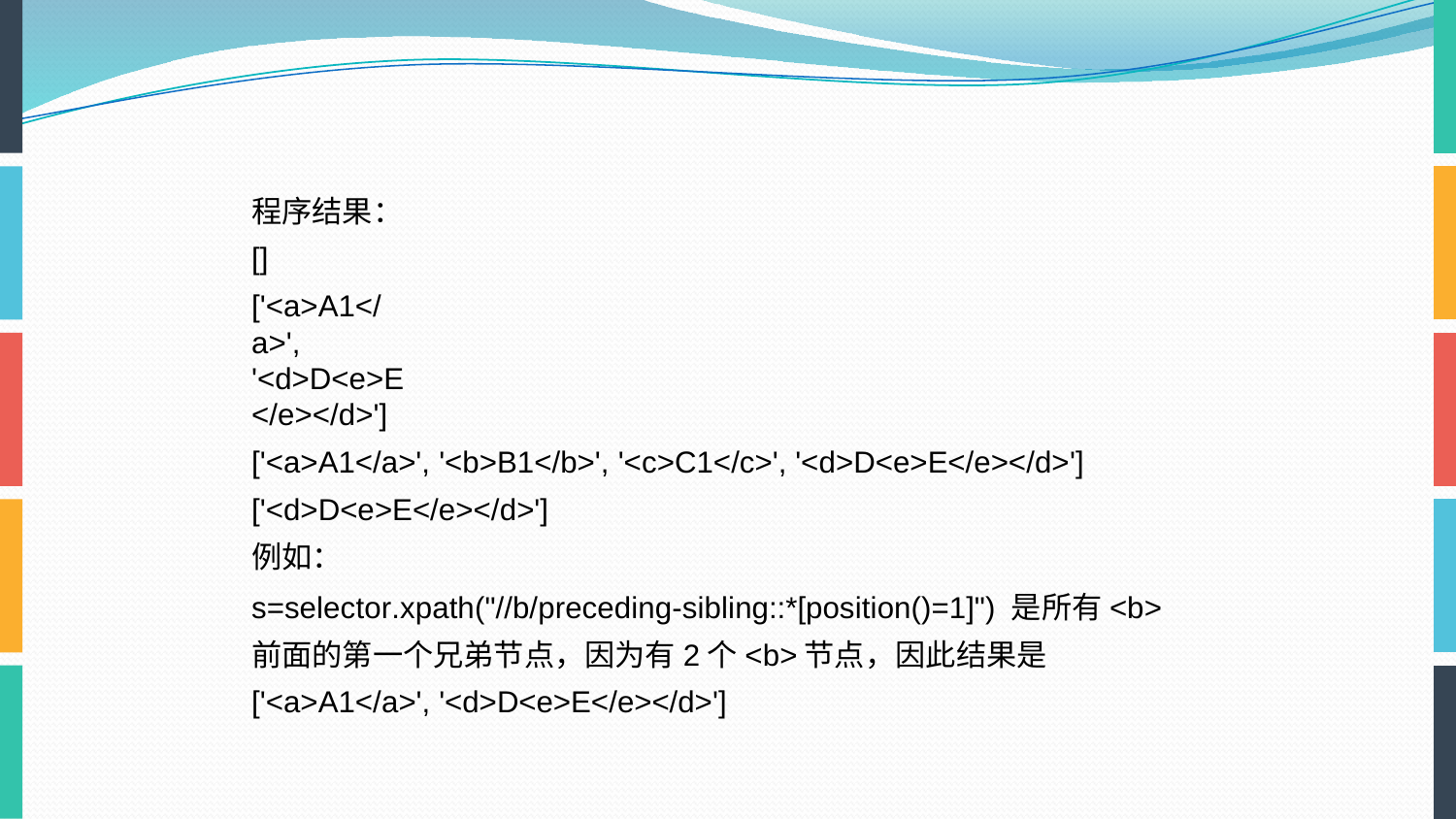

程序结果： []
['<a>A1</a>', '<d>D<e>E</e></d>']
['<a>A1</a>', '<b>B1</b>', '<c>C1</c>', '<d>D<e>E</e></d>'] ['<d>D<e>E</e></d>']
例如：
s=selector.xpath("//b/preceding-sibling::*[position()=1]") 是所有<b>前面的第一个兄弟节点，因为有2个<b>节点，因此结果是 ['<a>A1</a>', '<d>D<e>E</e></d>']